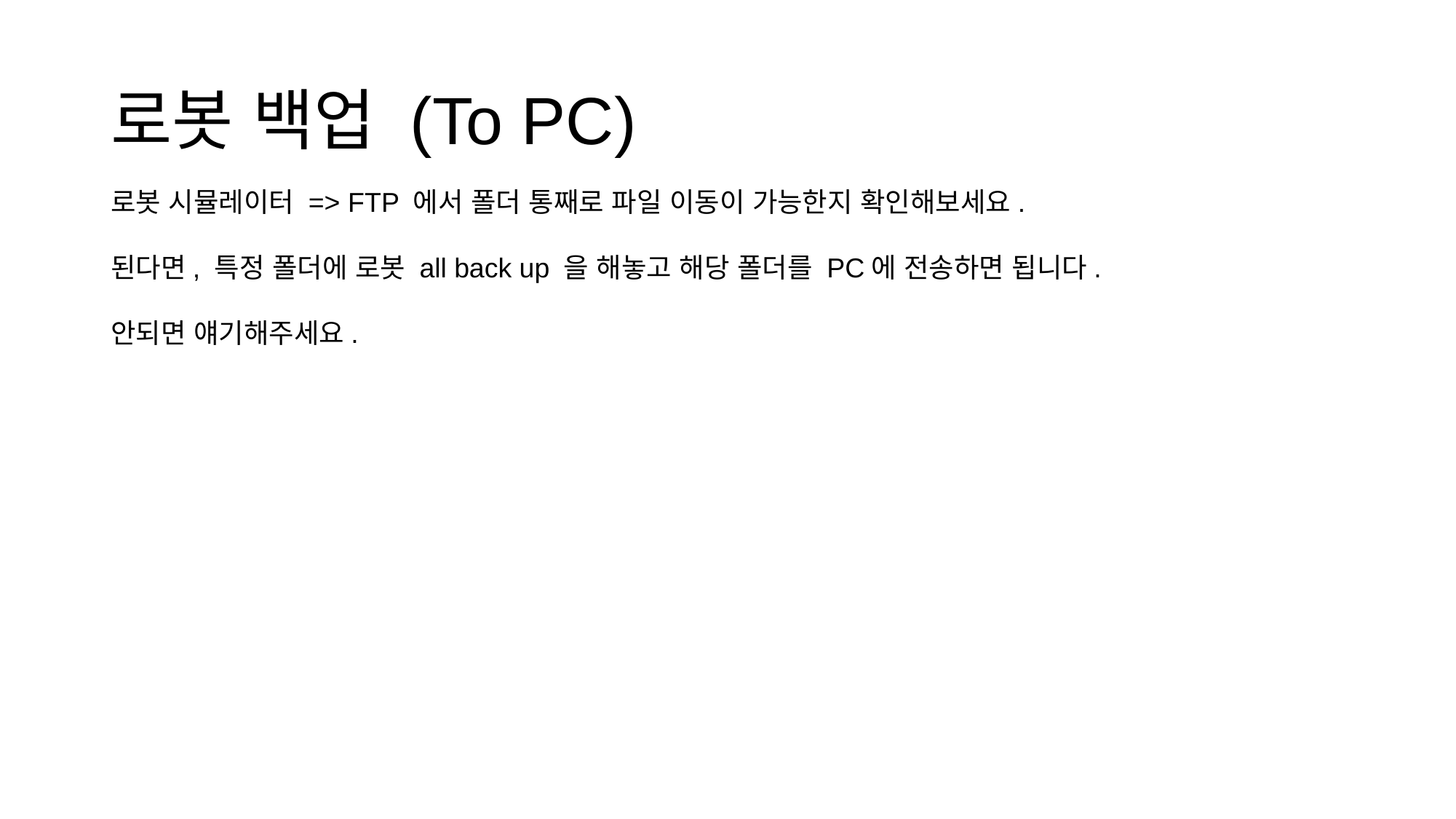

# 로봇 백업 (To PC)
로봇 시뮬레이터 => FTP 에서 폴더 통째로 파일 이동이 가능한지 확인해보세요.

된다면, 특정 폴더에 로봇 all back up 을 해놓고 해당 폴더를 PC에 전송하면 됩니다.

안되면 얘기해주세요.